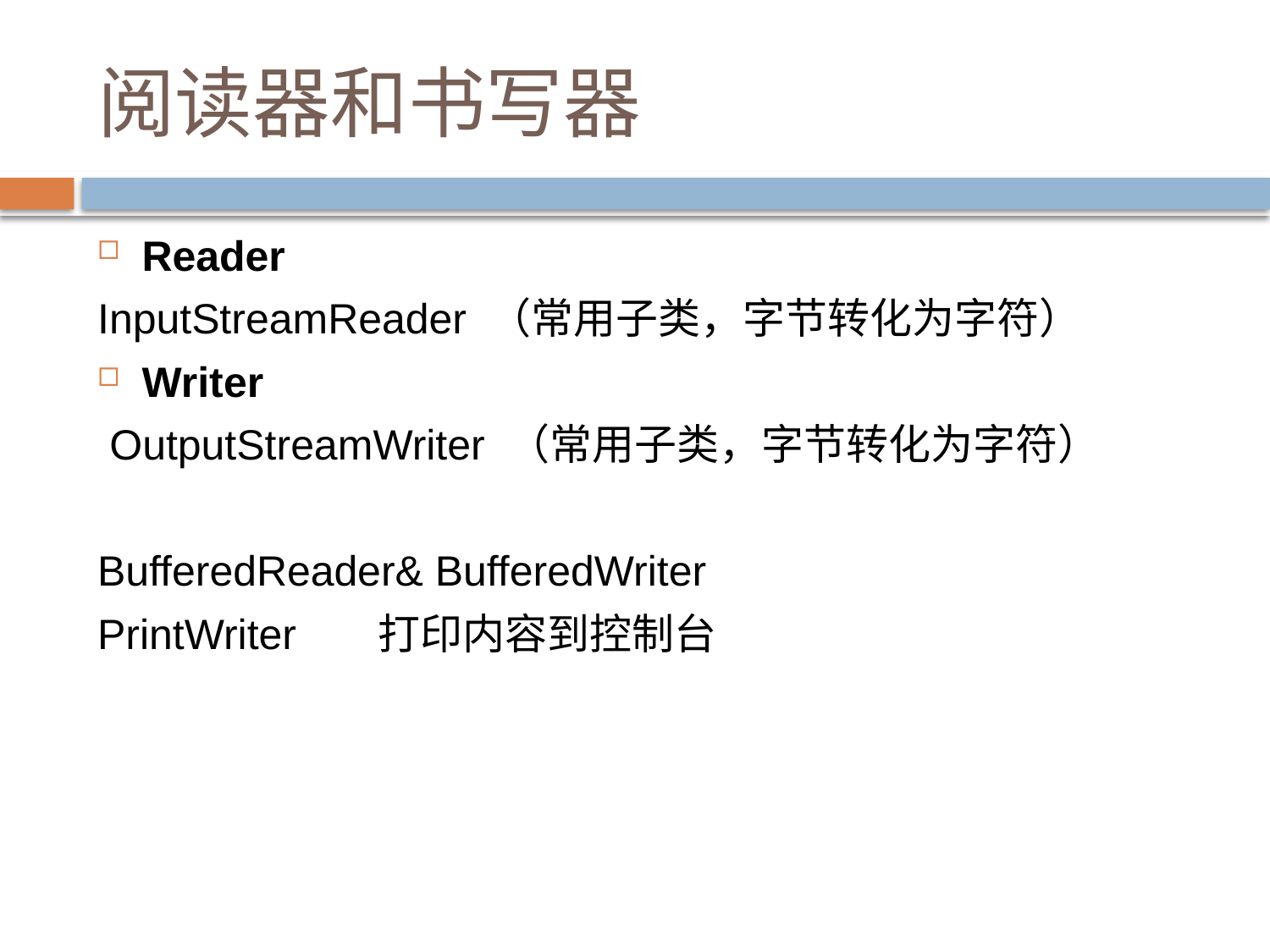

# 阅读器和书写器
Reader
InputStreamReader （常用子类，字节转化为字符）
Writer
 OutputStreamWriter （常用子类，字节转化为字符）

BufferedReader& BufferedWriter
PrintWriter      打印内容到控制台